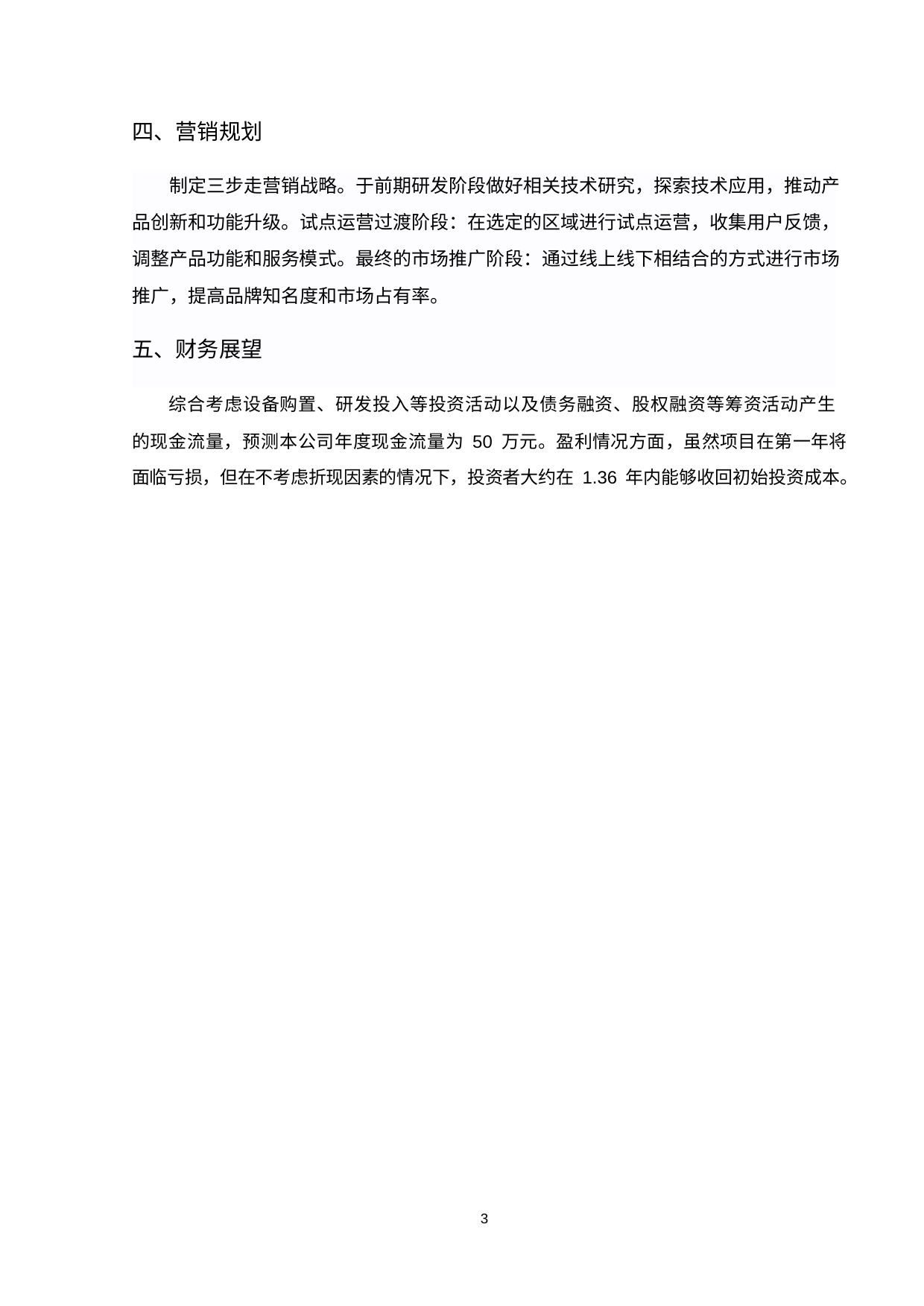

四、营销规划

制定三步走营销战略。于前期研发阶段做好相关技术研究，探索技术应用，推动产
品创新和功能升级。试点运营过渡阶段：在选定的区域进行试点运营，收集用户反馈，
调整产品功能和服务模式。最终的市场推广阶段：通过线上线下相结合的方式进行市场
推广，提高品牌知名度和市场占有率。
五、财务展望
综合考虑设备购置、研发投入等投资活动以及债务融资、股权融资等筹资活动产生
的现金流量，预测本公司年度现金流量为 50 万元。盈利情况方面，虽然项目在第一年将
面临亏损，但在不考虑折现因素的情况下，投资者大约在 1.36 年内能够收回初始投资成本。
3